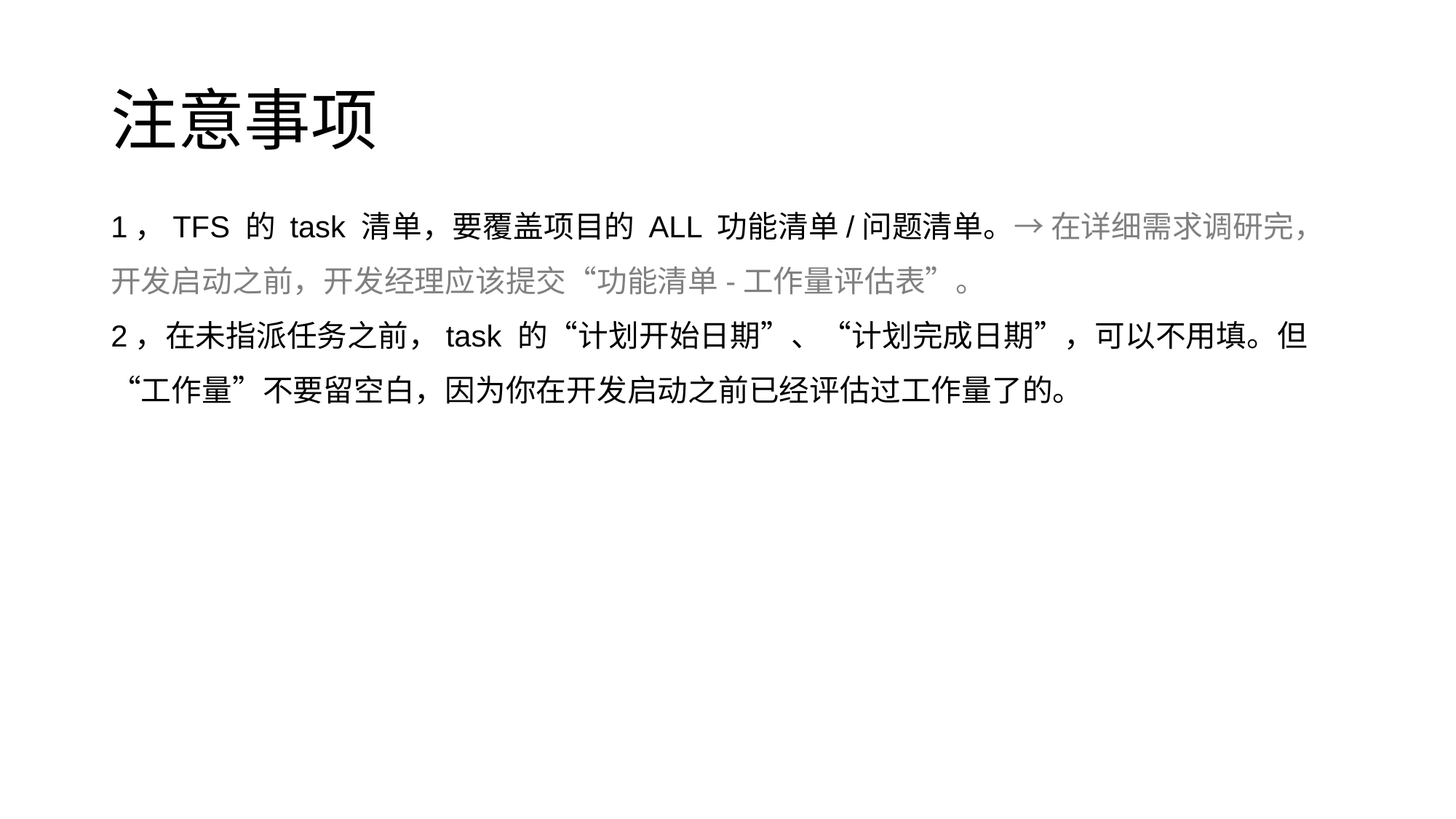

# 注意事项
1，TFS 的 task 清单，要覆盖项目的 ALL 功能清单/问题清单。→ 在详细需求调研完，开发启动之前，开发经理应该提交“功能清单-工作量评估表”。
2，在未指派任务之前，task 的“计划开始日期”、“计划完成日期”，可以不用填。但“工作量”不要留空白，因为你在开发启动之前已经评估过工作量了的。